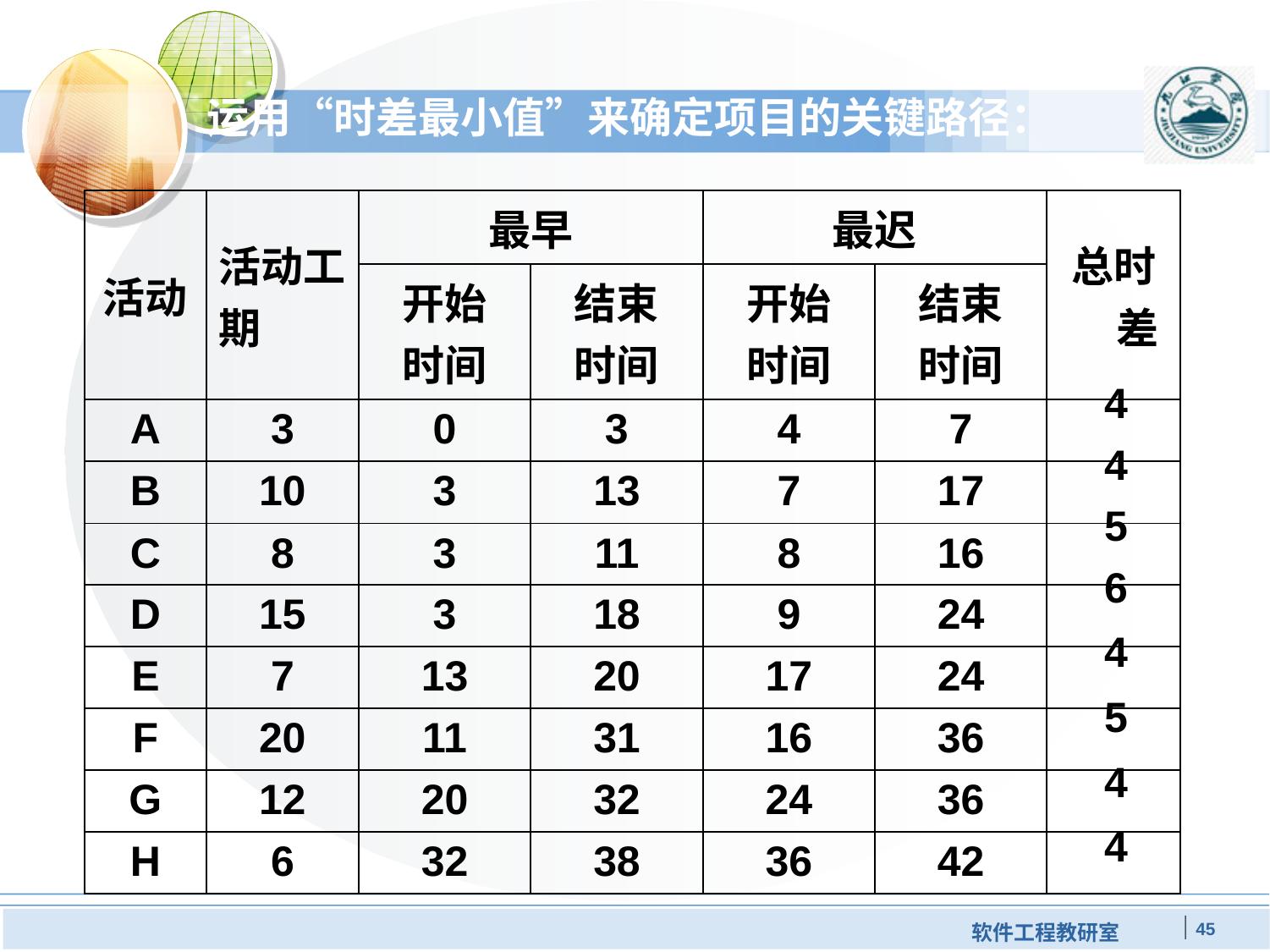

# 运用“时差最小值”来确定项目的关键路径：
| 活动 | 活动工期 | 最早 |  | 最迟 |  | 总时差 |
| --- | --- | --- | --- | --- | --- | --- |
|  |  | 开始 时间 | 结束 时间 | 开始 时间 | 结束 时间 |  |
| A | 3 | 0 | 3 | 4 | 7 |  |
| B | 10 | 3 | 13 | 7 | 17 |  |
| C | 8 | 3 | 11 | 8 | 16 |  |
| D | 15 | 3 | 18 | 9 | 24 |  |
| E | 7 | 13 | 20 | 17 | 24 |  |
| F | 20 | 11 | 31 | 16 | 36 |  |
| G | 12 | 20 | 32 | 24 | 36 |  |
| H | 6 | 32 | 38 | 36 | 42 |  |
4
4
5
6
4
5
4
4